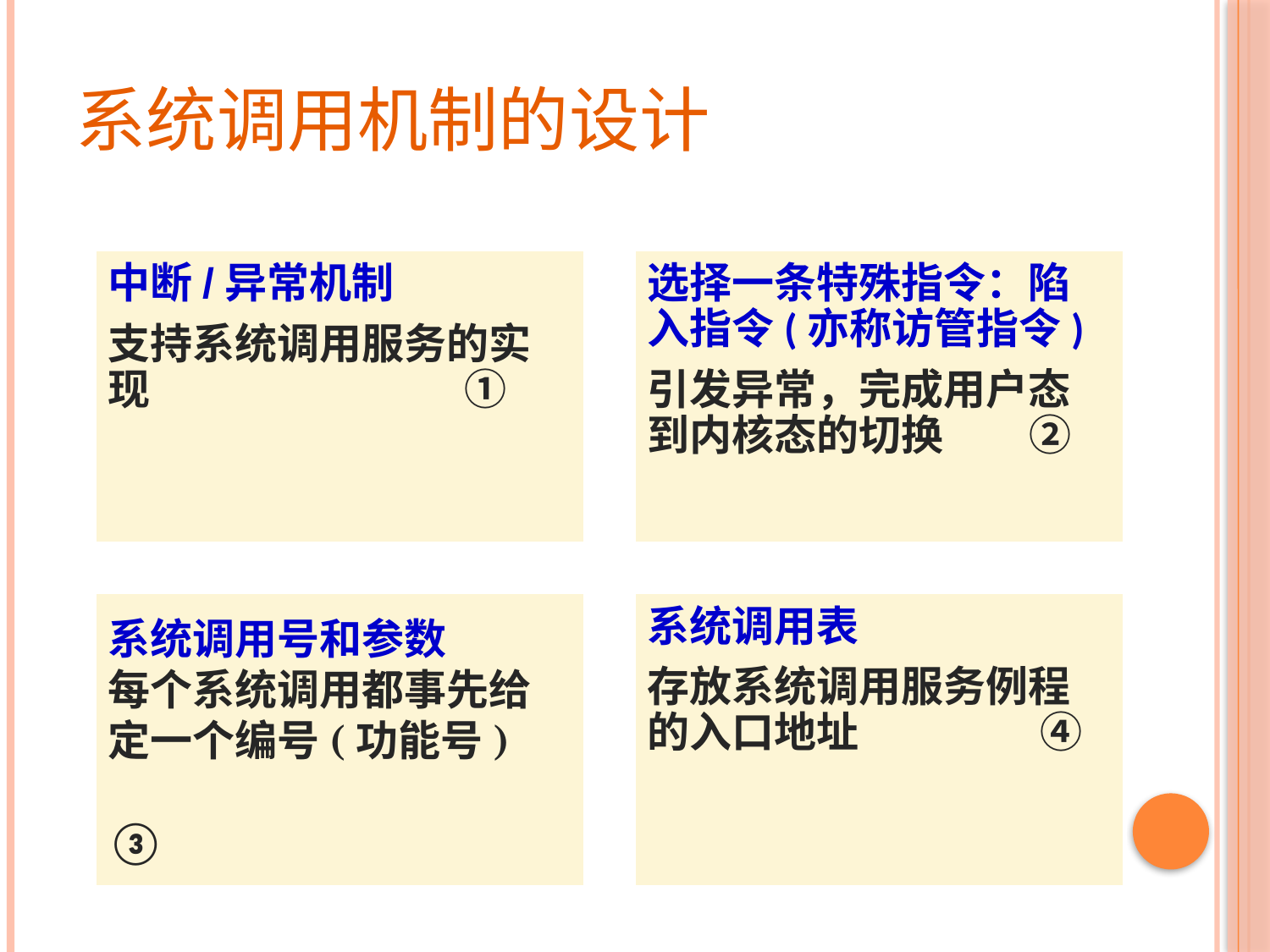

# 系统调用机制的设计
中断/异常机制
支持系统调用服务的实现                                 ①
选择一条特殊指令：陷入指令(亦称访管指令)
引发异常，完成用户态到内核态的切换         ②
系统调用号和参数
每个系统调用都事先给定一个编号(功能号)
                                       ③
系统调用表
存放系统调用服务例程的入口地址                   ④